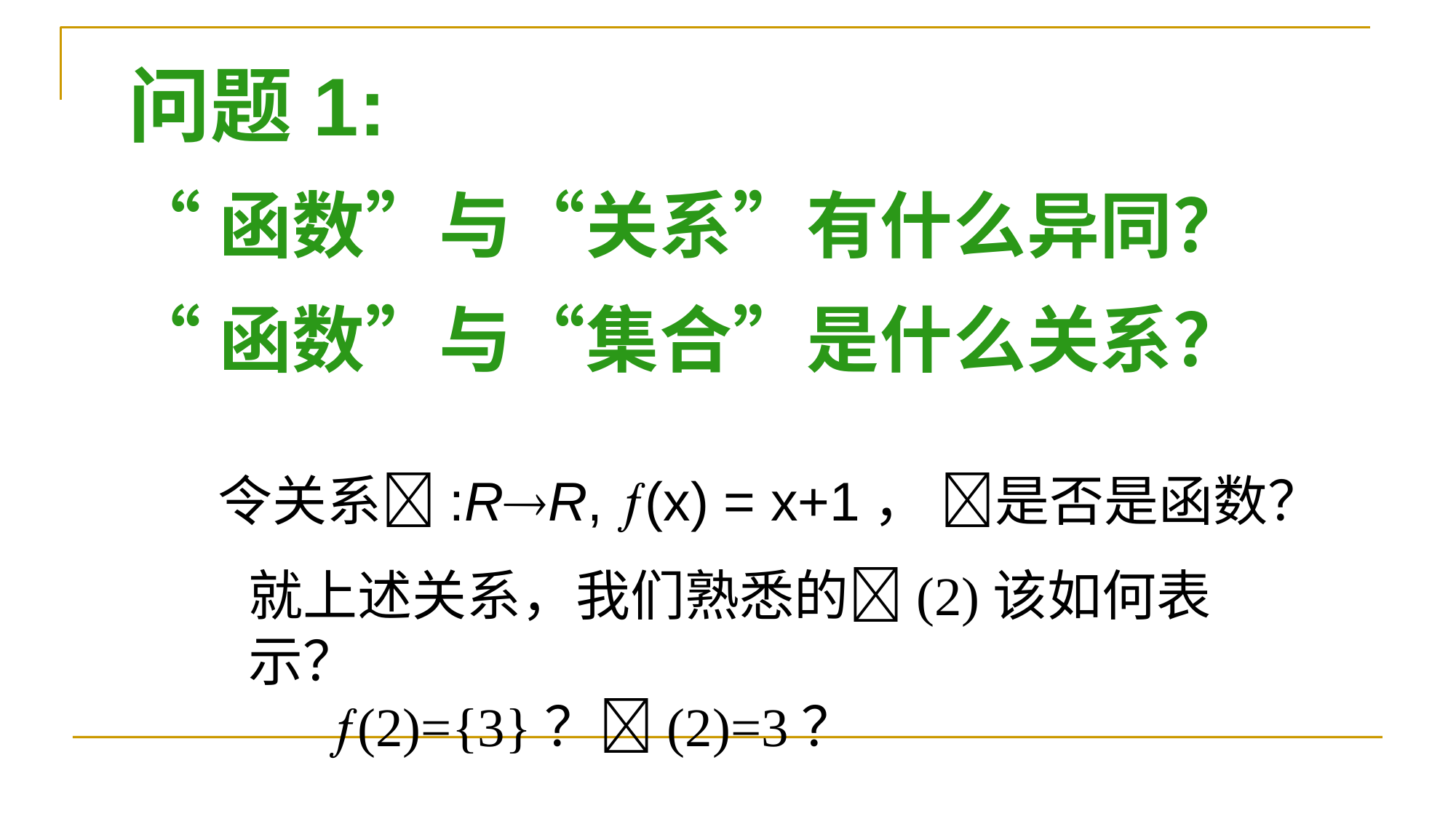

问题1:
“函数”与“关系”有什么异同？
“函数”与“集合”是什么关系？
令关系ƒ:R→R, ƒ(x) = x+1， ƒ是否是函数？
就上述关系，我们熟悉的ƒ(2)该如何表示？
      ƒ(2)={3}？ƒ(2)=3？